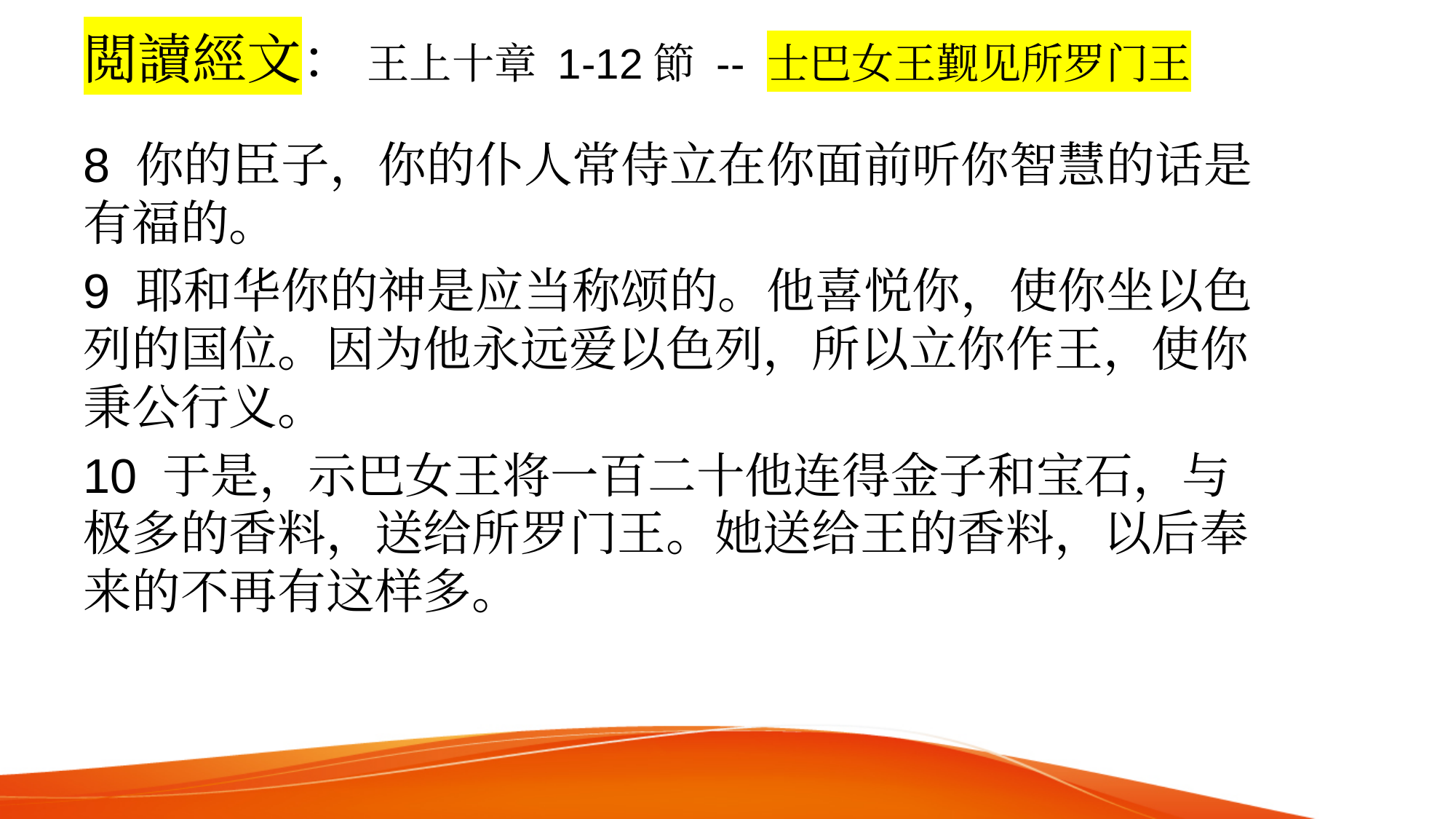

# 閲讀經文： 王上十章 1-12節 -- 士巴女王觐见所罗门王
8 你的臣子，你的仆人常侍立在你面前听你智慧的话是有福的。
9 耶和华你的神是应当称颂的。他喜悦你，使你坐以色列的国位。因为他永远爱以色列，所以立你作王，使你秉公行义。
10 于是，示巴女王将一百二十他连得金子和宝石，与极多的香料，送给所罗门王。她送给王的香料，以后奉来的不再有这样多。